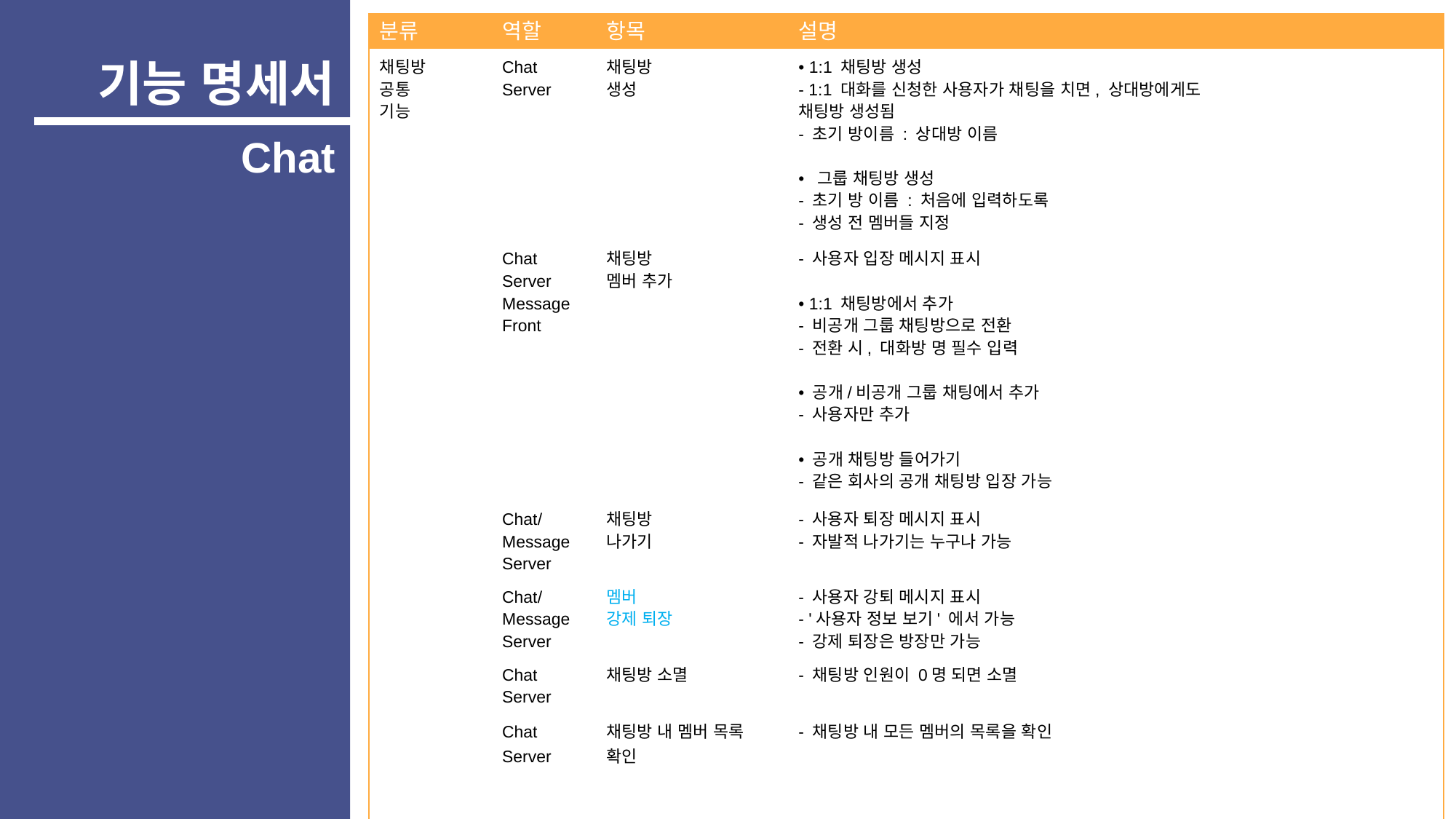

| 분류 | 역할 | 항목 | 설명 |
| --- | --- | --- | --- |
| 채팅방 공통  기능 | Chat  Server | 채팅방  생성 | • 1:1 채팅방 생성 - 1:1 대화를 신청한 사용자가 채팅을 치면, 상대방에게도  채팅방 생성됨 - 초기 방이름 : 상대방 이름 •  그룹 채팅방 생성 - 초기 방 이름 : 처음에 입력하도록 - 생성 전 멤버들 지정 |
| 채팅방 공통 기능 | Chat  Server Message Front | 채팅방  멤버 추가 | - 사용자 입장 메시지 표시 • 1:1 채팅방에서 추가 - 비공개 그룹 채팅방으로 전환 - 전환 시, 대화방 명 필수 입력 • 공개/비공개 그룹 채팅에서 추가 - 사용자만 추가 • 공개 채팅방 들어가기 - 같은 회사의 공개 채팅방 입장 가능 |
|  | Chat/Message Server | 채팅방  나가기 | - 사용자 퇴장 메시지 표시 - 자발적 나가기는 누구나 가능 |
|  | Chat/Message Server | 멤버  강제 퇴장 | - 사용자 강퇴 메시지 표시 - '사용자 정보 보기' 에서 가능 - 강제 퇴장은 방장만 가능 |
|  | Chat  Server | 채팅방 소멸 | - 채팅방 인원이 0명 되면 소멸 |
|  | Chat Server | 채팅방 내 멤버 목록 확인 | - 채팅방 내 모든 멤버의 목록을 확인 |
기능 명세서

Chat